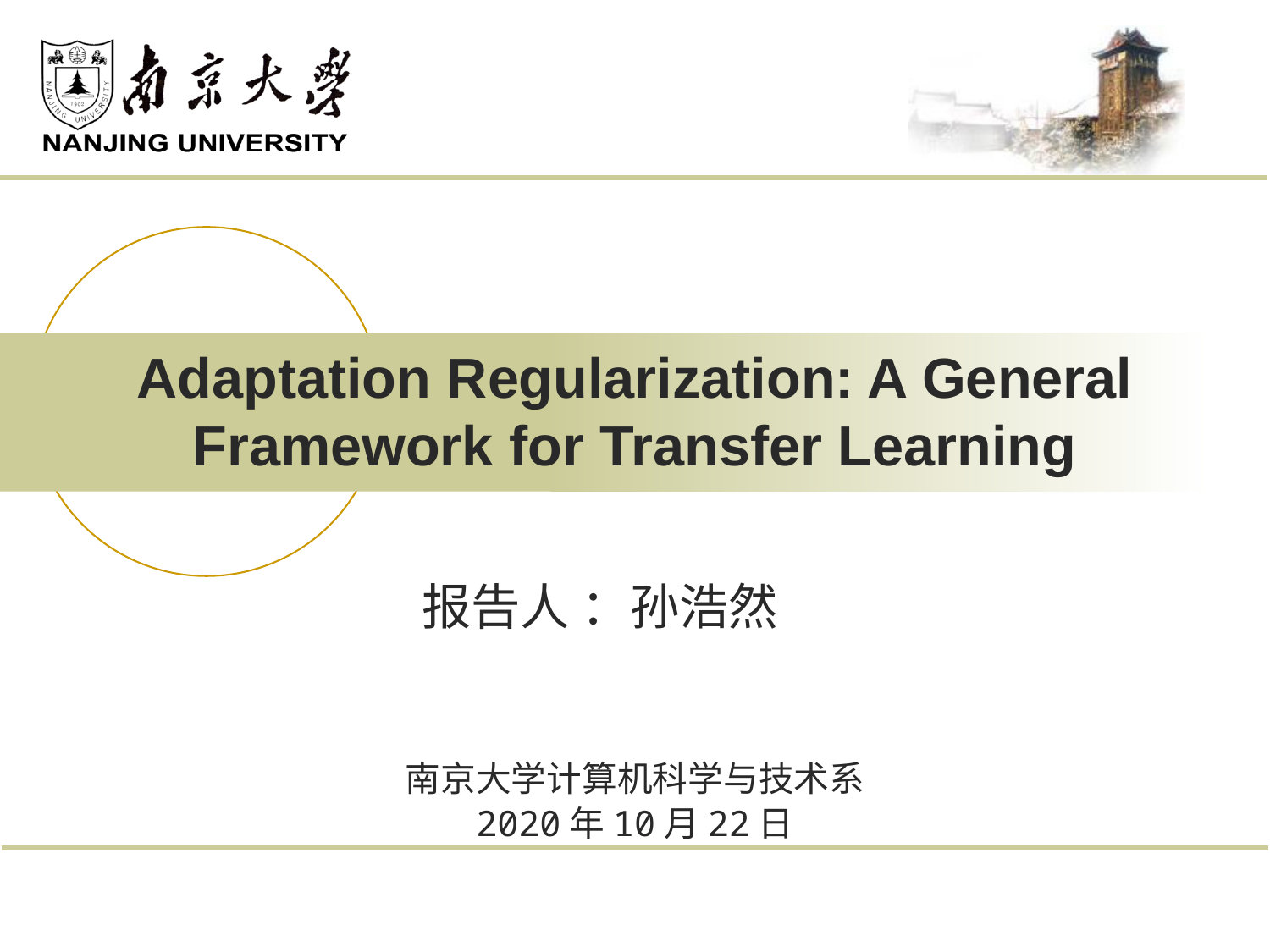

# Adaptation Regularization: A General Framework for Transfer Learning
报告人 ：孙浩然
南京大学计算机科学与技术系
2020年10月22日